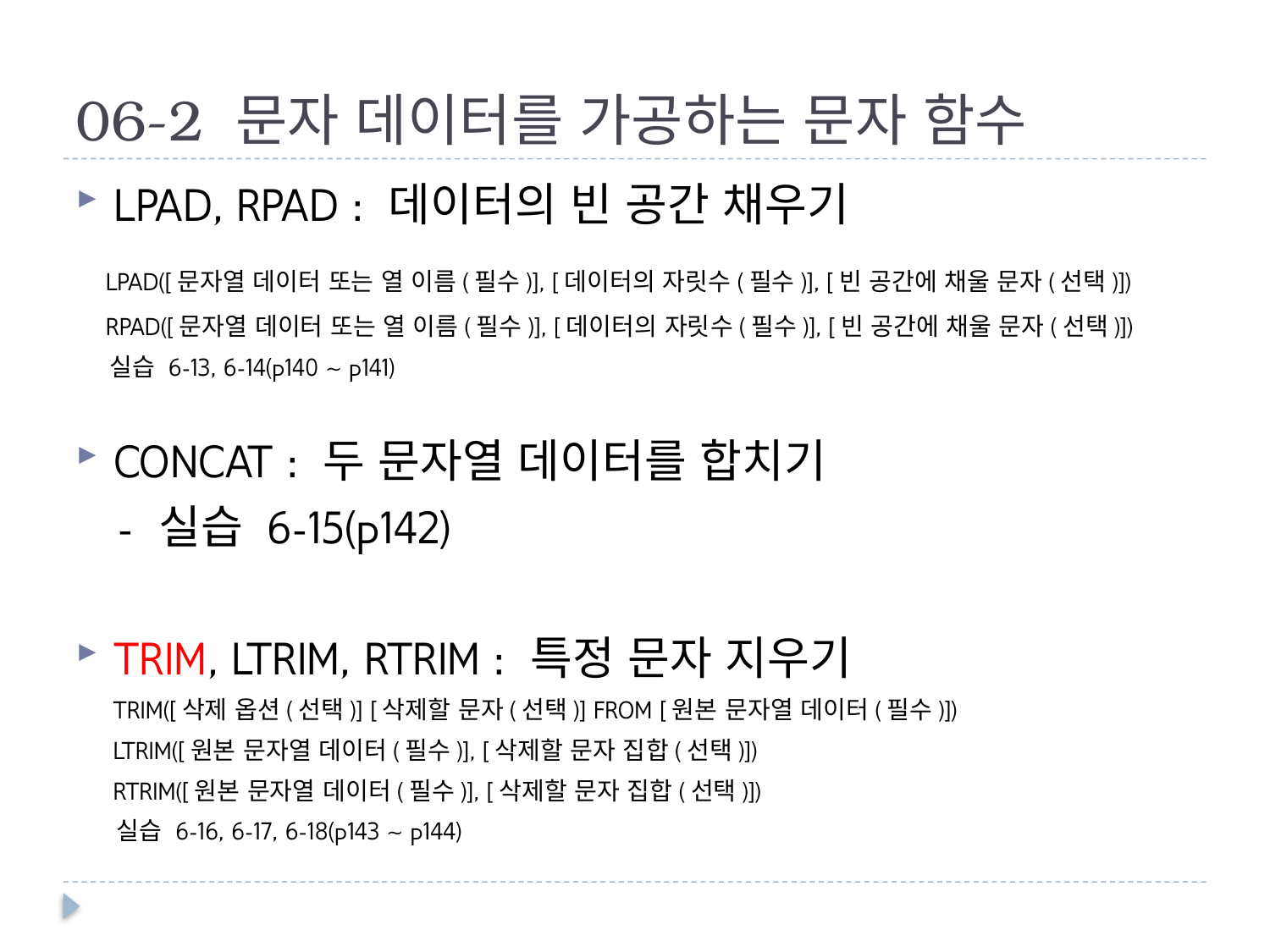

# 06-2 문자 데이터를 가공하는 문자 함수
LPAD, RPAD : 데이터의 빈 공간 채우기
  LPAD([문자열 데이터 또는 열 이름(필수)], [데이터의 자릿수(필수)], [빈 공간에 채울 문자(선택)])
    RPAD([문자열 데이터 또는 열 이름(필수)], [데이터의 자릿수(필수)], [빈 공간에 채울 문자(선택)])
    실습 6-13, 6-14(p140 ~ p141)

CONCAT : 두 문자열 데이터를 합치기
   - 실습 6-15(p142)

TRIM, LTRIM, RTRIM : 특정 문자 지우기
     TRIM([삭제 옵션(선택)] [삭제할 문자(선택)] FROM [원본 문자열 데이터(필수)])
     LTRIM([원본 문자열 데이터(필수)], [삭제할 문자 집합(선택)])
     RTRIM([원본 문자열 데이터(필수)], [삭제할 문자 집합(선택)])
     실습 6-16, 6-17, 6-18(p143 ~ p144)